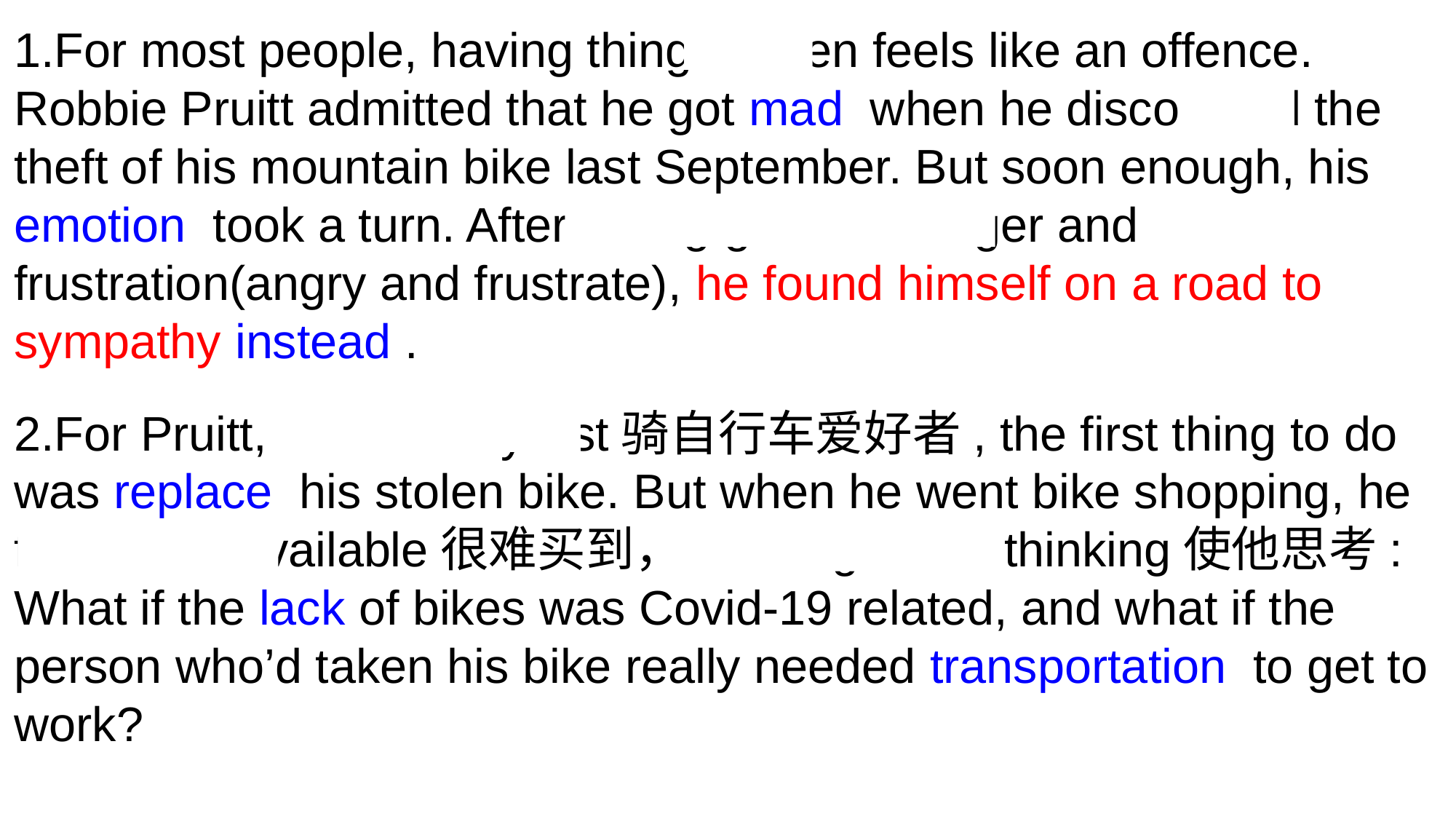

1.For most people, having things stolen feels like an offence. Robbie Pruitt admitted that he got mad  when he discovered the theft of his mountain bike last September. But soon enough, his emotion  took a turn. After letting go of his anger and frustration(angry and frustrate), he found himself on a road to sympathy instead .

2.For Pruitt, a keen bicyclist骑自行车爱好者, the first thing to do was replace  his stolen bike. But when he went bike shopping, he found few available很难买到，which got him thinking使他思考: What if the lack of bikes was Covid-19 related, and what if the person who’d taken his bike really needed transportation  to get to work?